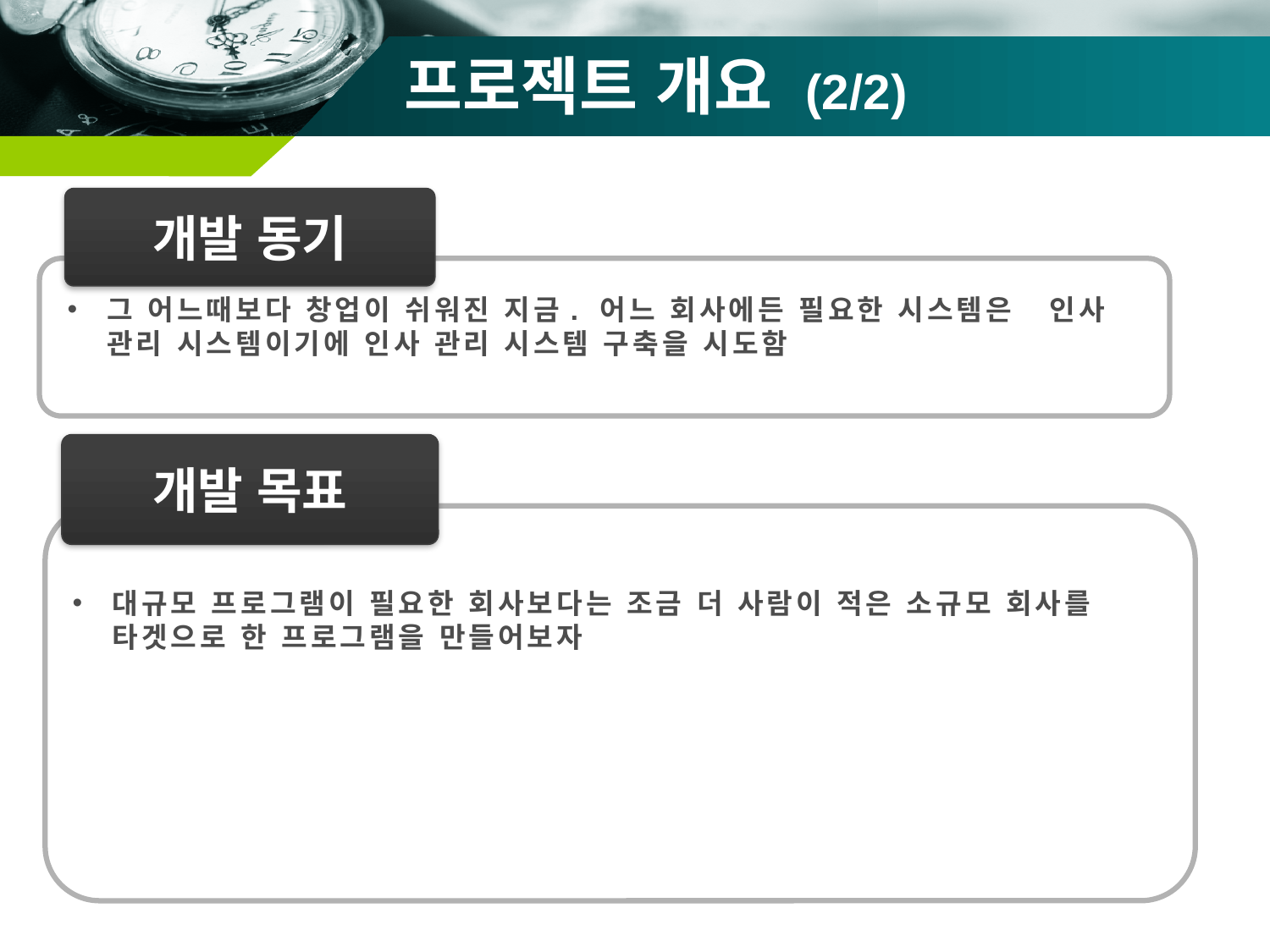

# 프로젝트 개요 (2/2)
개발 동기

그 어느때보다 창업이 쉬워진 지금. 어느 회사에든 필요한 시스템은   인사 관리 시스템이기에 인사 관리 시스템 구축을 시도함

개발 목표

대규모 프로그램이 필요한 회사보다는 조금 더 사람이 적은 소규모 회사를 타겟으로 한 프로그램을 만들어보자